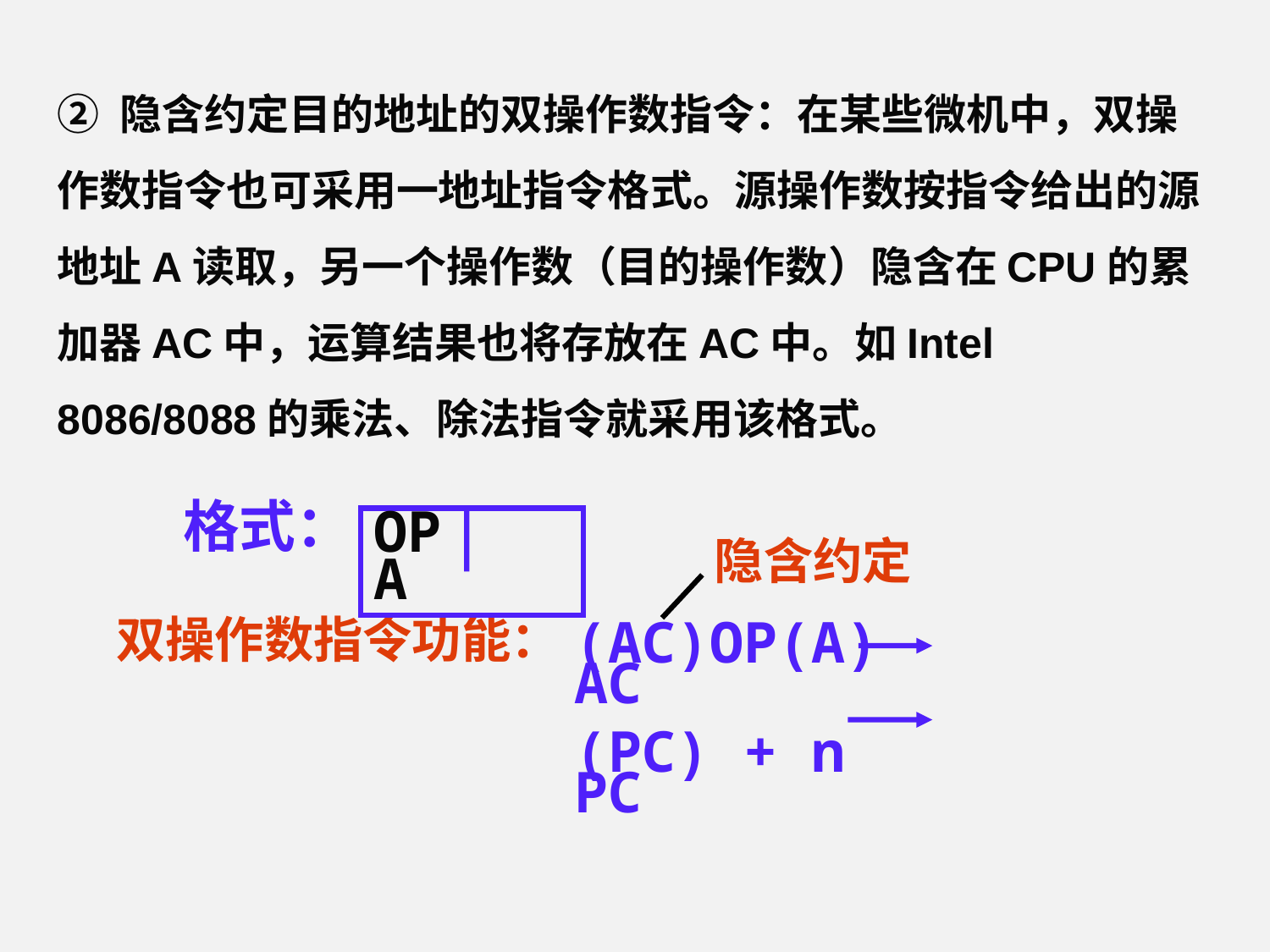

② 隐含约定目的地址的双操作数指令：在某些微机中，双操作数指令也可采用一地址指令格式。源操作数按指令给出的源地址A读取，另一个操作数（目的操作数）隐含在CPU的累加器AC中，运算结果也将存放在AC中。如Intel 8086/8088的乘法、除法指令就采用该格式。
格式：
OP   A

隐含约定

双操作数指令功能：
(AC)OP(A)    AC
(PC) + n     PC

50